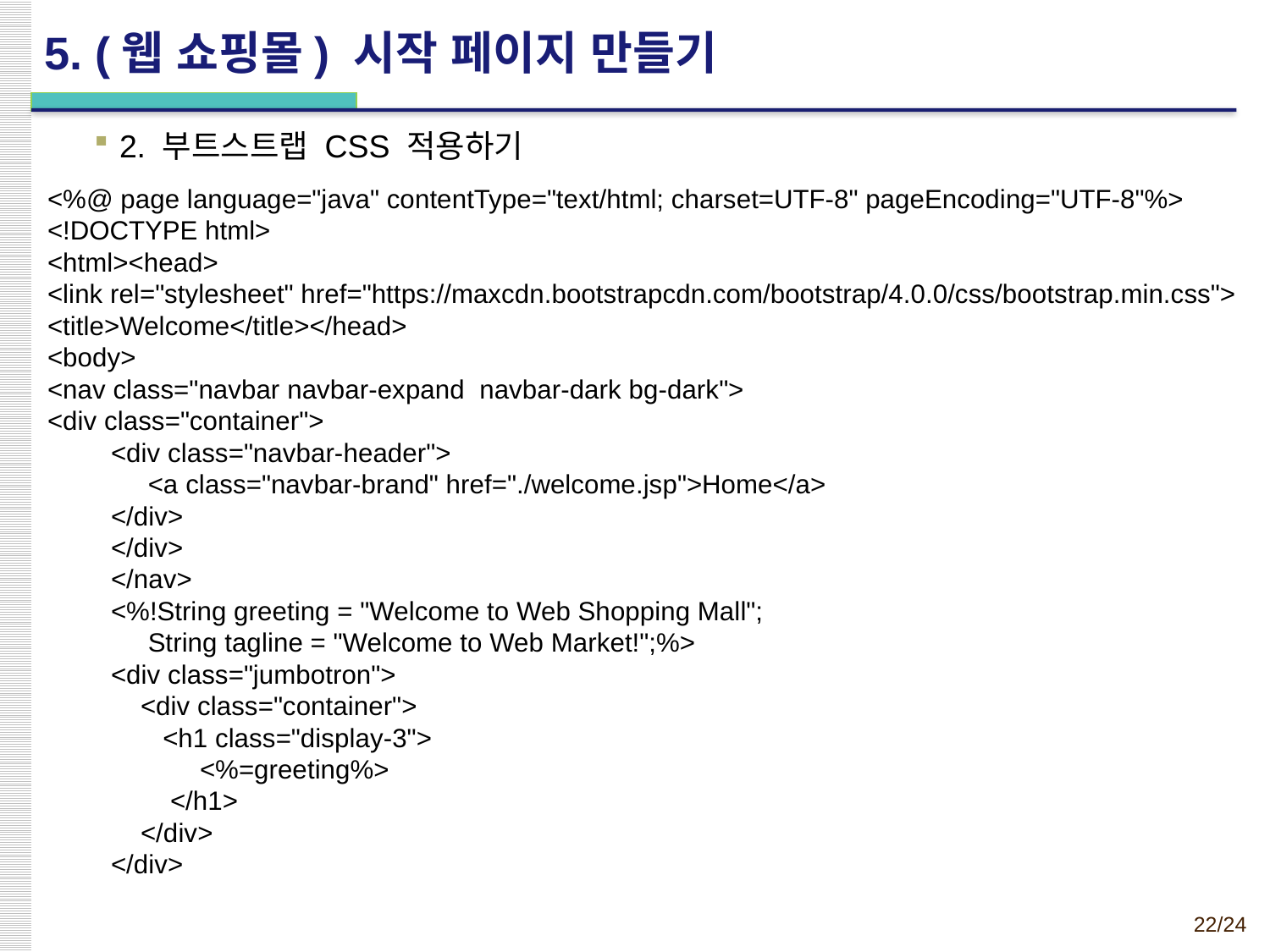

5. (웹 쇼핑몰) 시작 페이지 만들기
2. 부트스트랩 CSS 적용하기

<%@ page language="java" contentType="text/html; charset=UTF-8" pageEncoding="UTF-8"%>
<!DOCTYPE html>
<html><head>
<link rel="stylesheet" href="https://maxcdn.bootstrapcdn.com/bootstrap/4.0.0/css/bootstrap.min.css">
<title>Welcome</title></head>
<body>
<nav class="navbar navbar-expand  navbar-dark bg-dark">
<div class="container">
<div class="navbar-header">
     <a class="navbar-brand" href="./welcome.jsp">Home</a>
</div>
</div>
</nav>
<%!String greeting = "Welcome to Web Shopping Mall";
     String tagline = "Welcome to Web Market!";%>
<div class="jumbotron">
    <div class="container">
       <h1 class="display-3">
            <%=greeting%>
        </h1>
    </div>
</div>